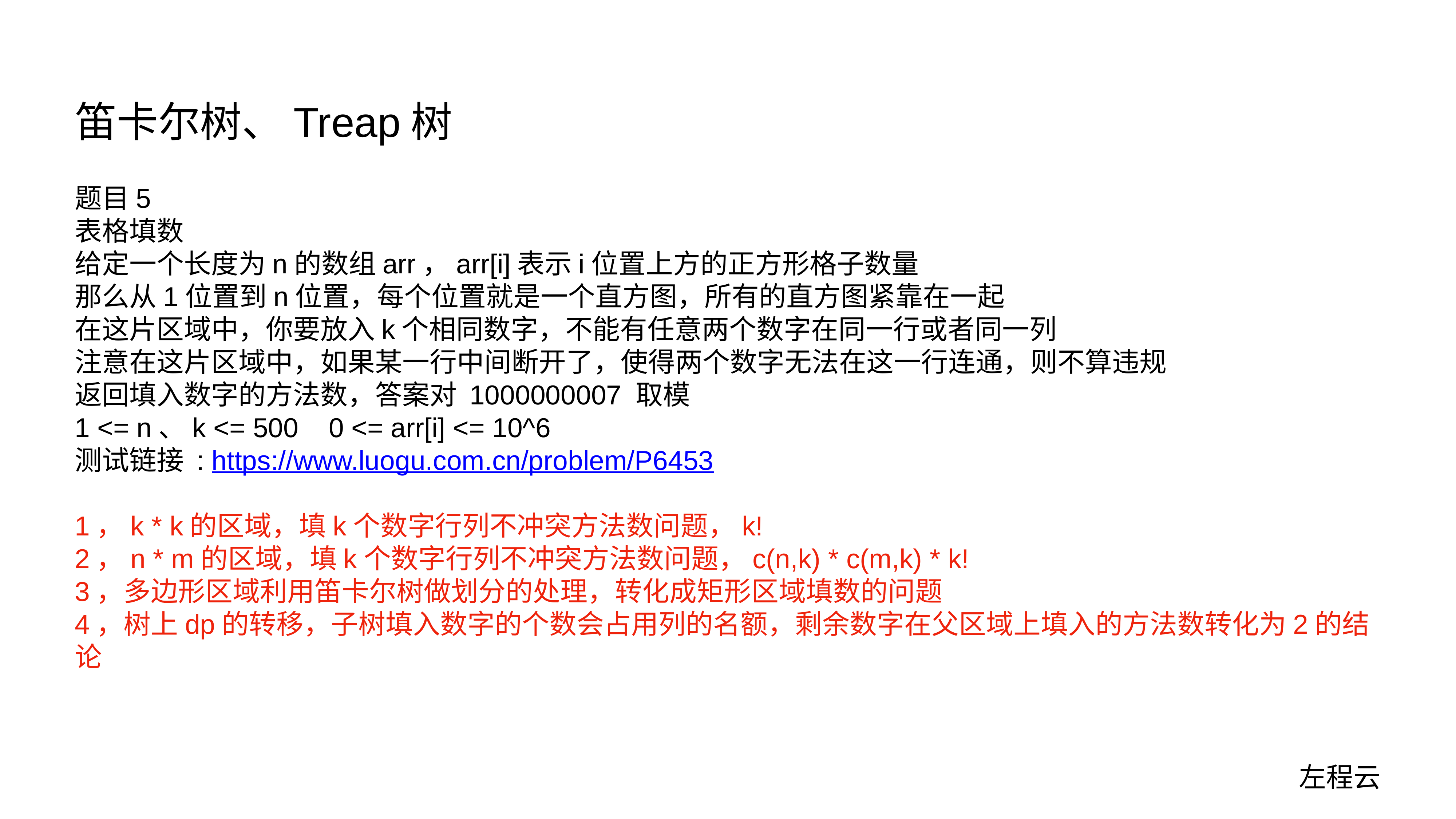

# 笛卡尔树、Treap树
题目5
表格填数
给定一个长度为n的数组arr，arr[i]表示i位置上方的正方形格子数量
那么从1位置到n位置，每个位置就是一个直方图，所有的直方图紧靠在一起
在这片区域中，你要放入k个相同数字，不能有任意两个数字在同一行或者同一列
注意在这片区域中，如果某一行中间断开了，使得两个数字无法在这一行连通，则不算违规
返回填入数字的方法数，答案对 1000000007 取模
1 <= n、k <= 500    0 <= arr[i] <= 10^6
测试链接 : https://www.luogu.com.cn/problem/P6453

1，k * k的区域，填k个数字行列不冲突方法数问题，k!
2，n * m的区域，填k个数字行列不冲突方法数问题，c(n,k) * c(m,k) * k!
3，多边形区域利用笛卡尔树做划分的处理，转化成矩形区域填数的问题
4，树上dp的转移，子树填入数字的个数会占用列的名额，剩余数字在父区域上填入的方法数转化为2的结论
左程云